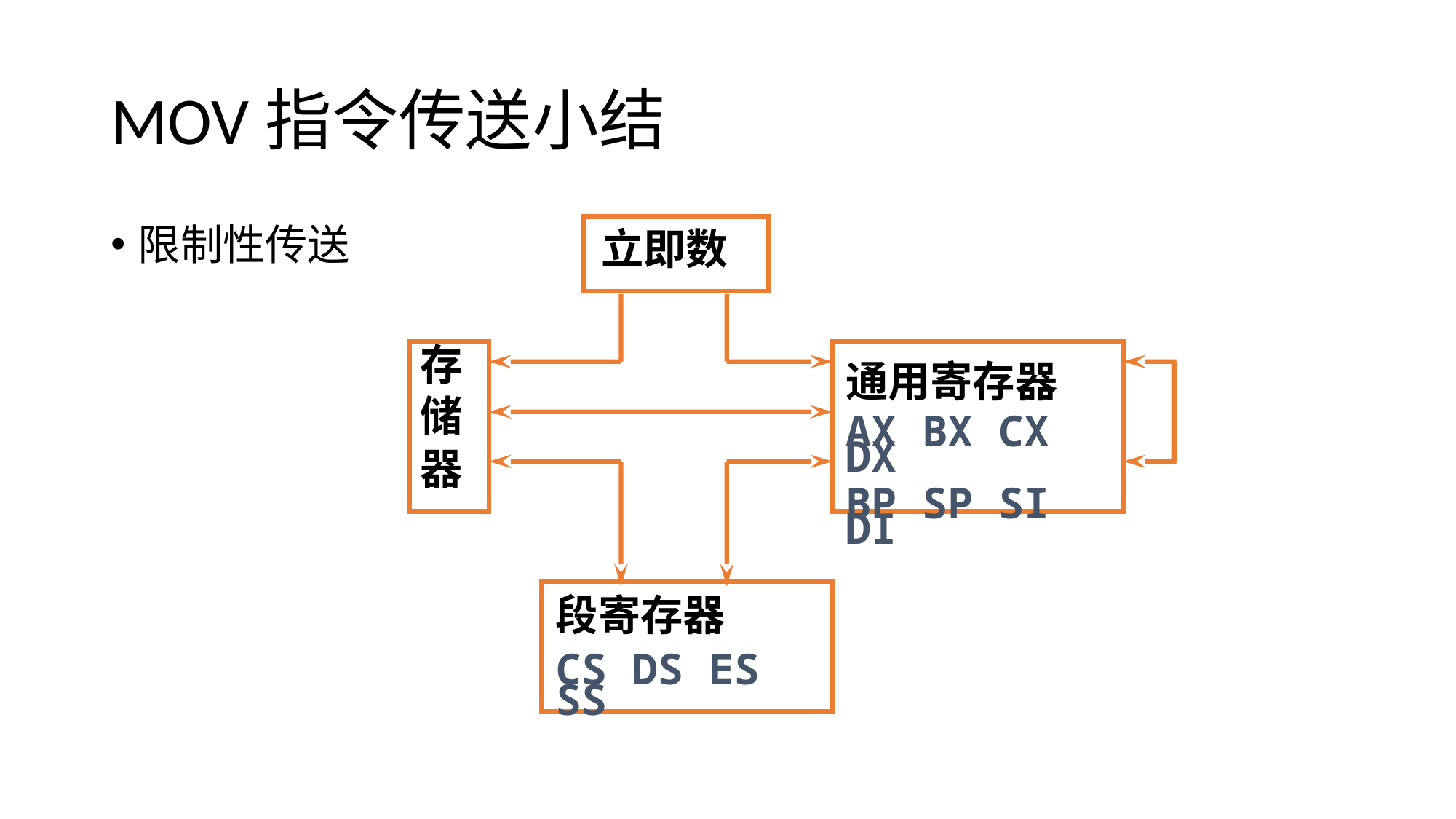

# MOV指令传送小结

立即数

通用寄存器
AX BX CX DX
BP SP SI DI
存
储
器

段寄存器
CS DS ES SS
限制性传送